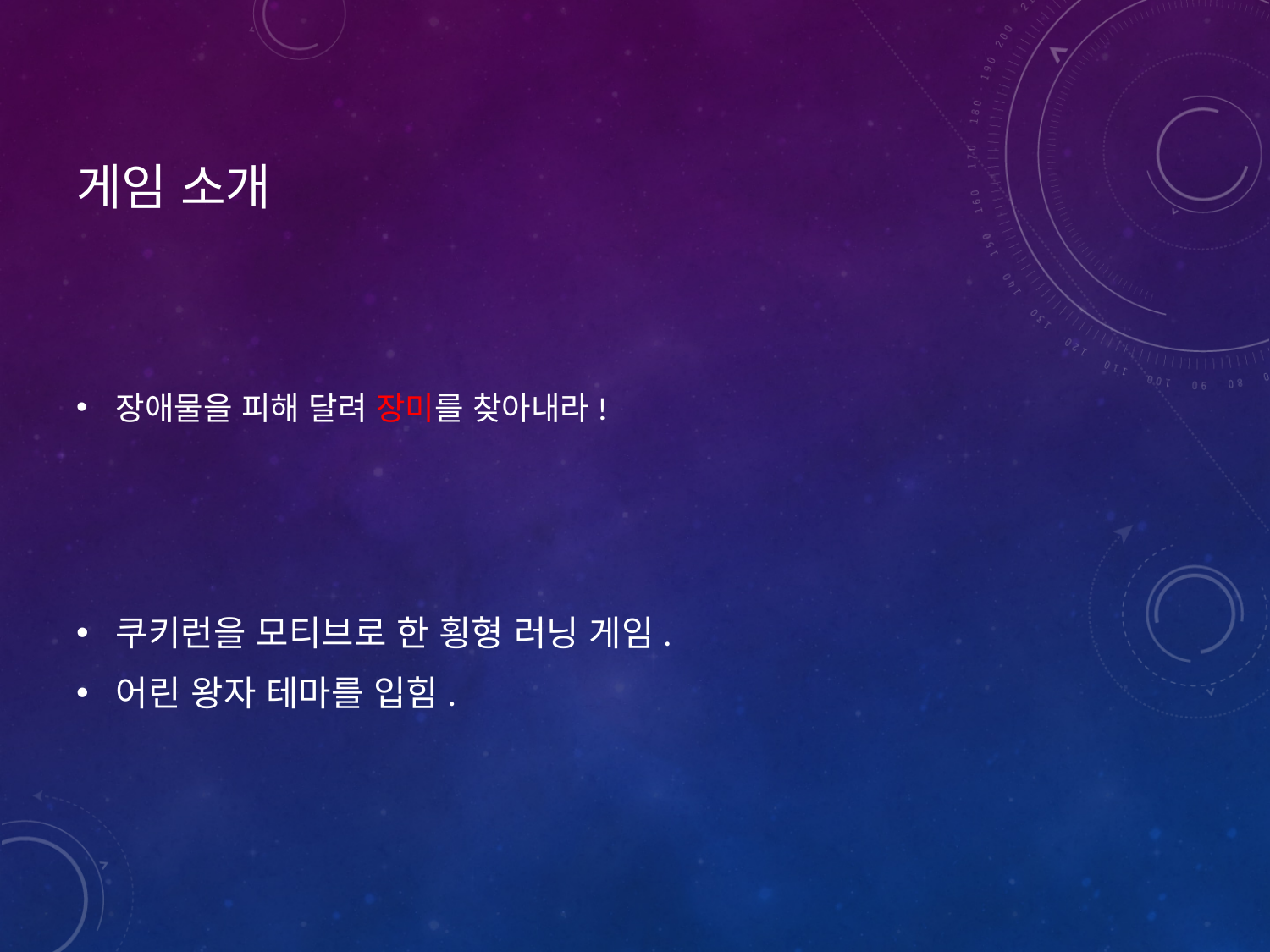

# 게임 소개
장애물을 피해 달려 장미를 찾아내라!

쿠키런을 모티브로 한 횡형 러닝 게임.
어린 왕자 테마를 입힘.